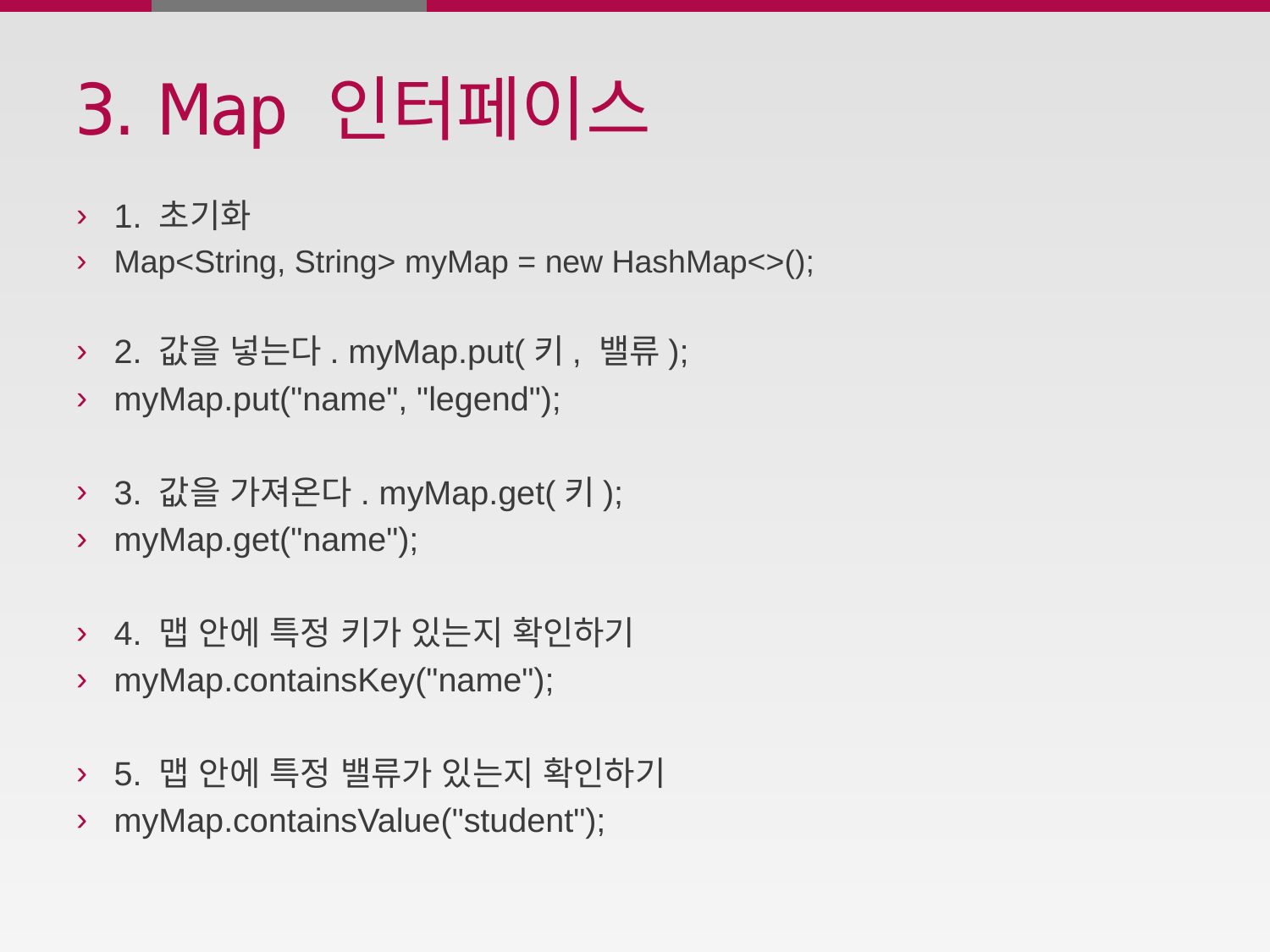

# 3. Map 인터페이스
1. 초기화
Map<String, String> myMap = new HashMap<>();

2. 값을 넣는다. myMap.put(키, 밸류);
myMap.put("name", "legend");

3. 값을 가져온다. myMap.get(키);
myMap.get("name");

4. 맵 안에 특정 키가 있는지 확인하기
myMap.containsKey("name");

5. 맵 안에 특정 밸류가 있는지 확인하기
myMap.containsValue("student");